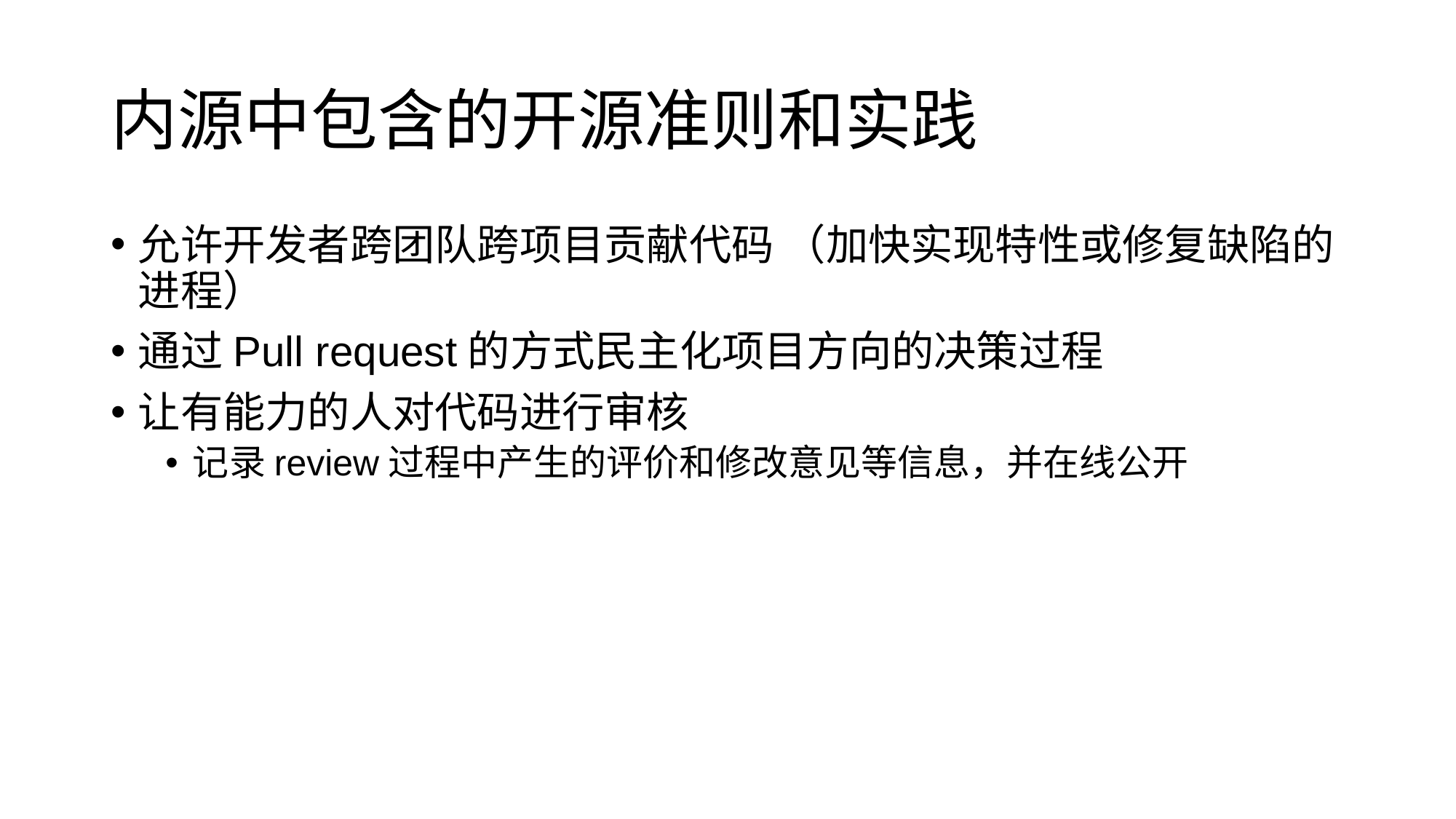

# 内源中包含的开源准则和实践
允许开发者跨团队跨项目贡献代码 （加快实现特性或修复缺陷的进程）
通过Pull request的方式民主化项目方向的决策过程
让有能力的人对代码进行审核
记录review过程中产生的评价和修改意见等信息，并在线公开